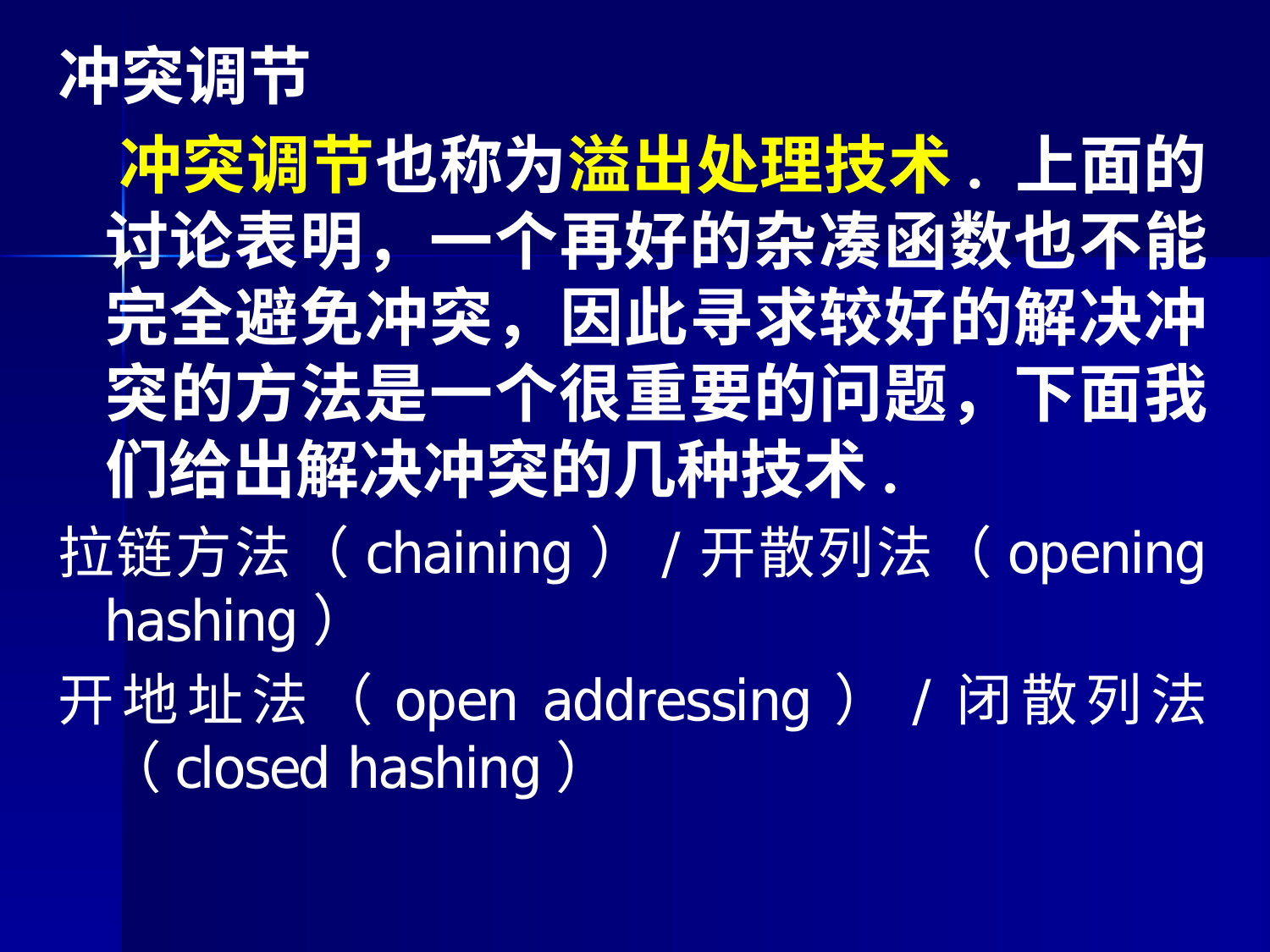

冲突调节
   冲突调节也称为溢出处理技术. 上面的讨论表明，一个再好的杂凑函数也不能完全避免冲突，因此寻求较好的解决冲突的方法是一个很重要的问题，下面我们给出解决冲突的几种技术.
拉链方法（chaining）/开散列法（opening hashing）
开地址法（open addressing）/闭散列法（closed hashing）